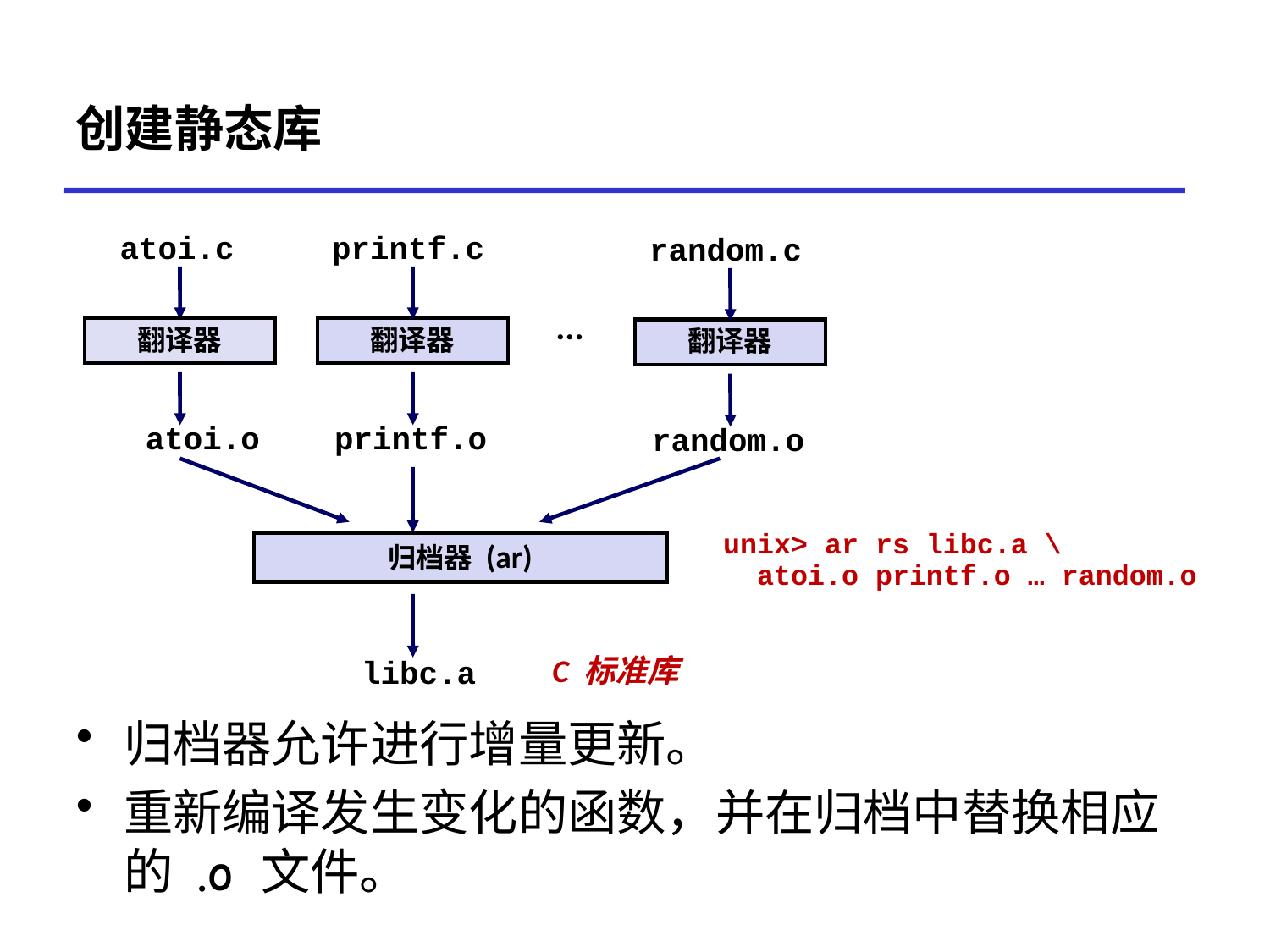

# 创建静态库

归档器允许进行增量更新。
重新编译发生变化的函数，并在归档中替换相应的 .o 文件。
atoi.c
printf.c
random.c

...
翻译器
翻译器
翻译器

atoi.o
printf.o
random.o

unix> ar rs libc.a \
  atoi.o printf.o … random.o
归档器 (ar)

C 标准库
libc.a